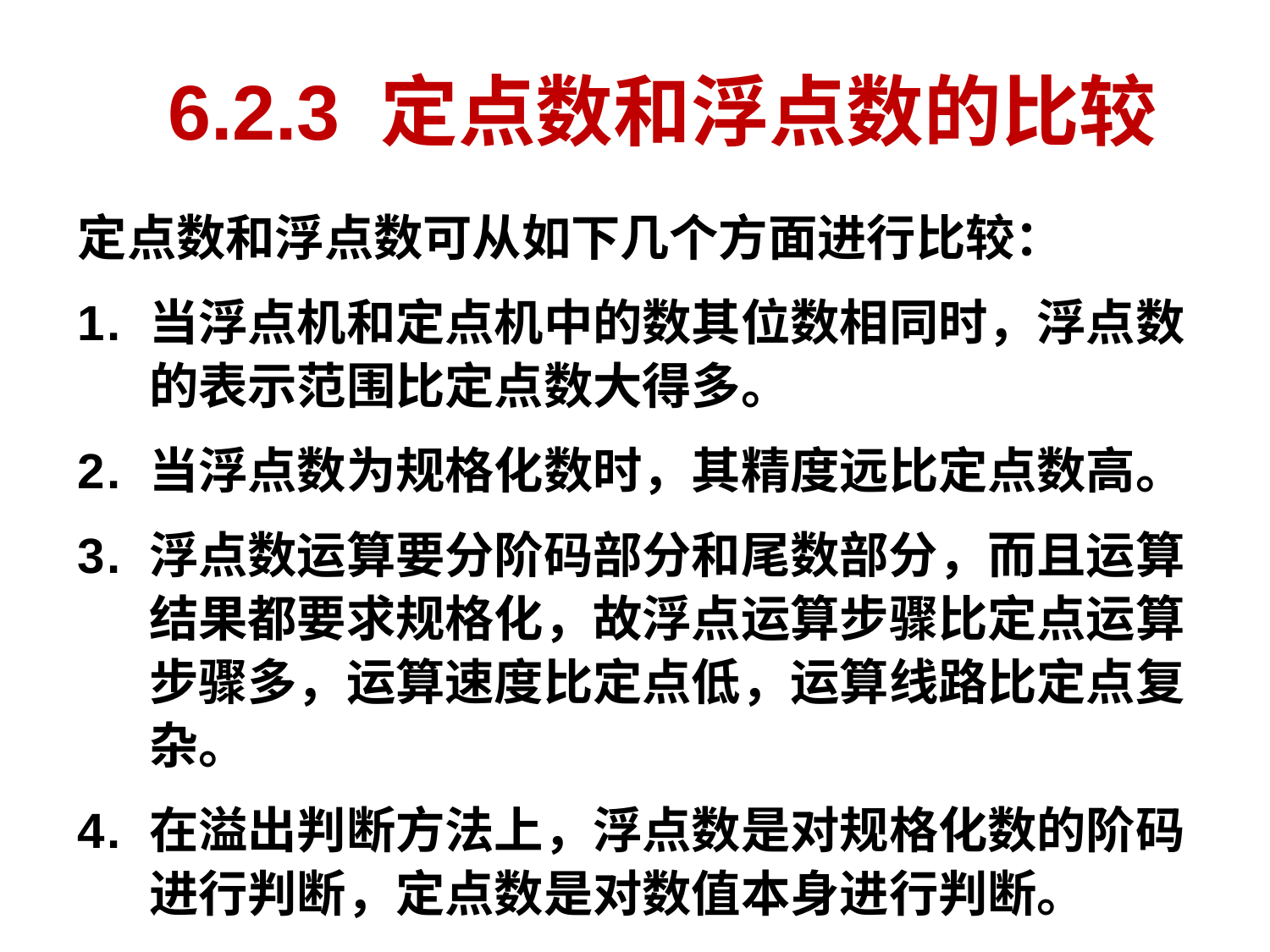

# 6.2.3 定点数和浮点数的比较
定点数和浮点数可从如下几个方面进行比较：
当浮点机和定点机中的数其位数相同时，浮点数的表示范围比定点数大得多。
当浮点数为规格化数时，其精度远比定点数高。
浮点数运算要分阶码部分和尾数部分，而且运算结果都要求规格化，故浮点运算步骤比定点运算步骤多，运算速度比定点低，运算线路比定点复杂。
在溢出判断方法上，浮点数是对规格化数的阶码进行判断，定点数是对数值本身进行判断。